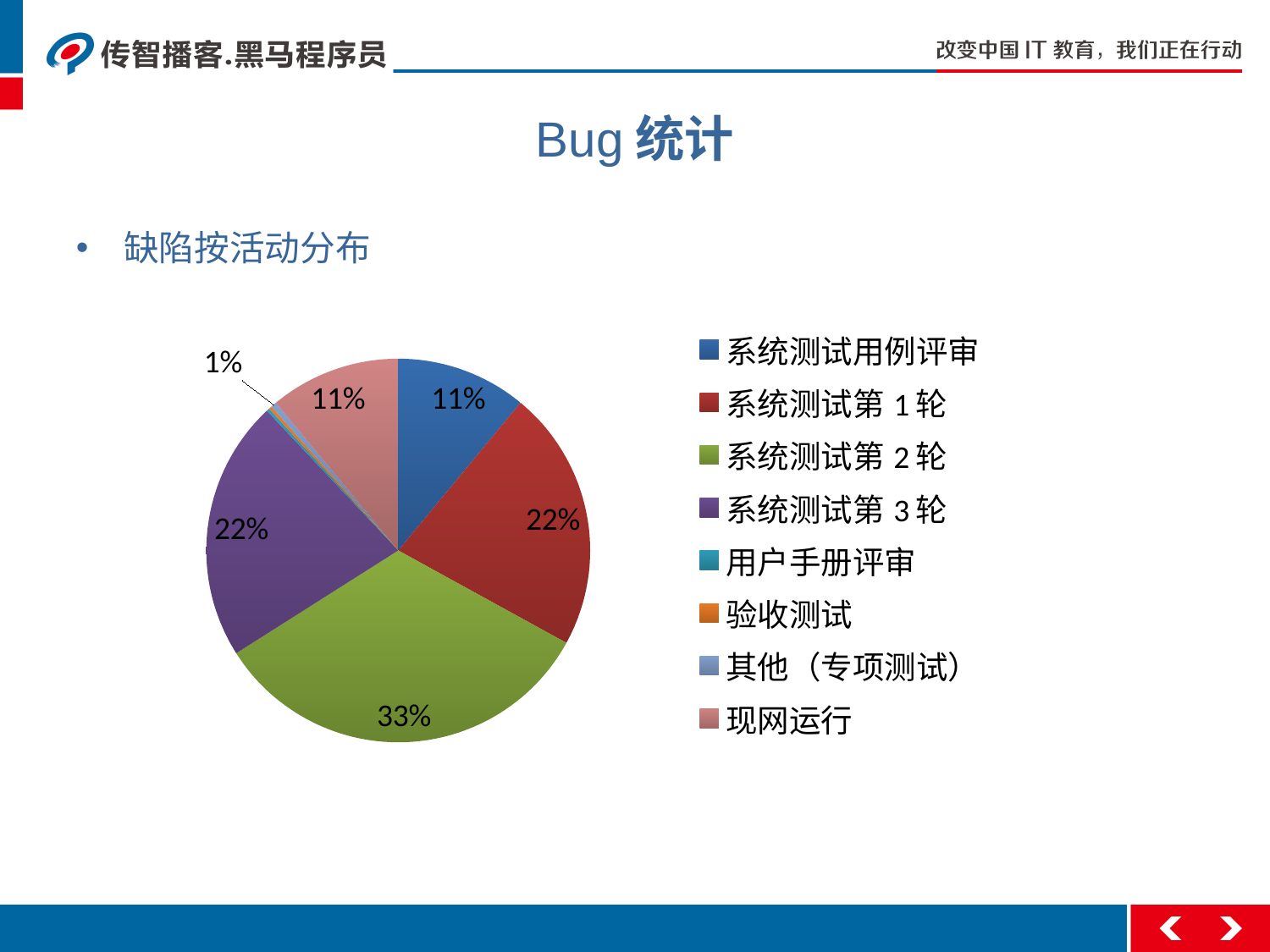

# Bug统计
缺陷按活动分布

### Chart

| Category | 列1 |
|---|---|
| 系统测试用例评审 | 0.11 |
| 系统测试第1轮 | 0.22 |
| 系统测试第2轮 | 0.33 |
| 系统测试第3轮 | 0.22 |
| 用户手册评审 | 0.0025 |
| 验收测试 | 0.0025 |
| 其他（专项测试） | 0.005 |
| 现网运行 | 0.11 |